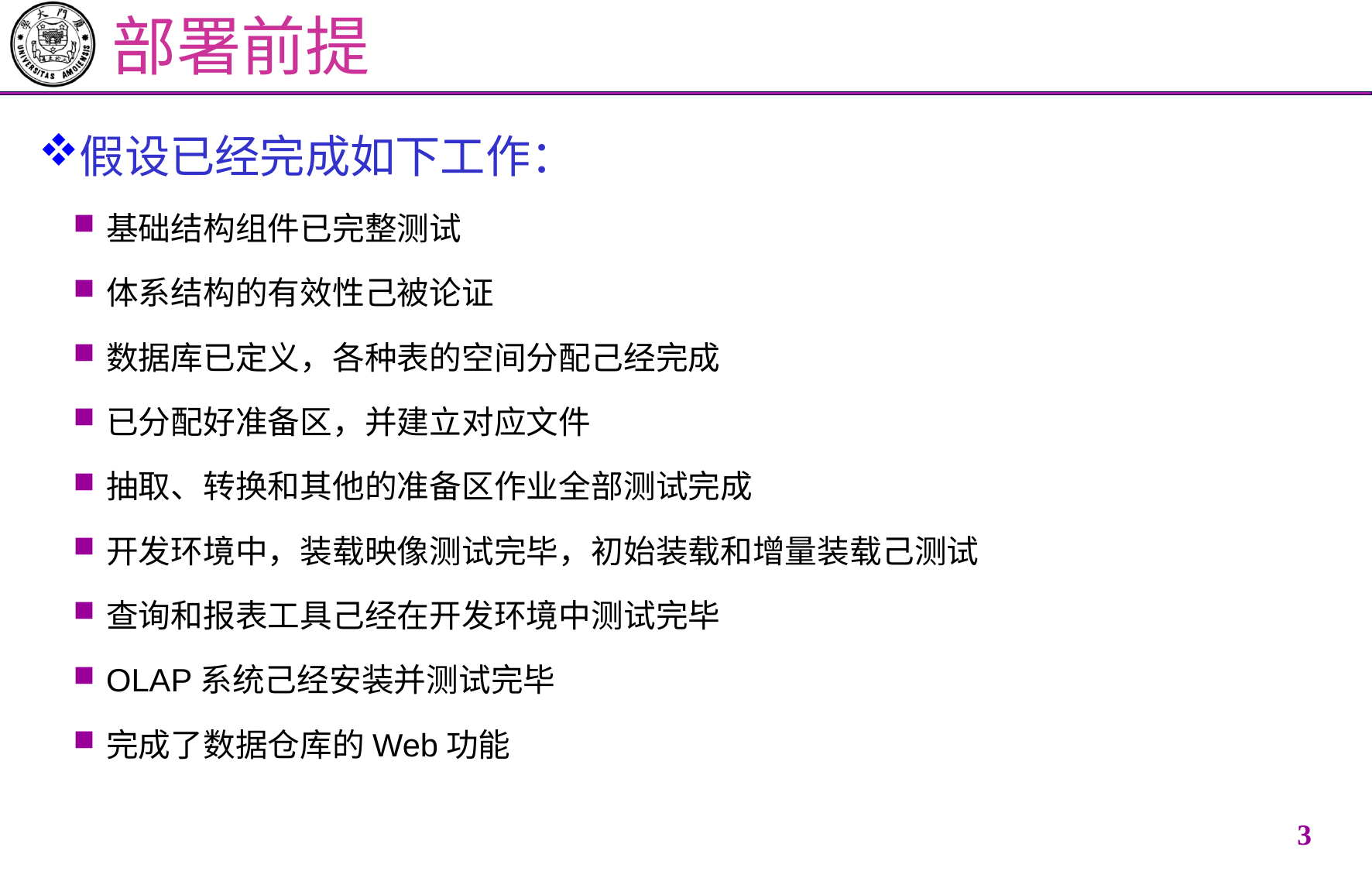

# 部署前提
假设已经完成如下工作：
基础结构组件已完整测试
体系结构的有效性己被论证
数据库已定义，各种表的空间分配己经完成
已分配好准备区，并建立对应文件
抽取、转换和其他的准备区作业全部测试完成
开发环境中，装载映像测试完毕，初始装载和增量装载己测试
查询和报表工具己经在开发环境中测试完毕
OLAP系统己经安装并测试完毕
完成了数据仓库的Web功能
3